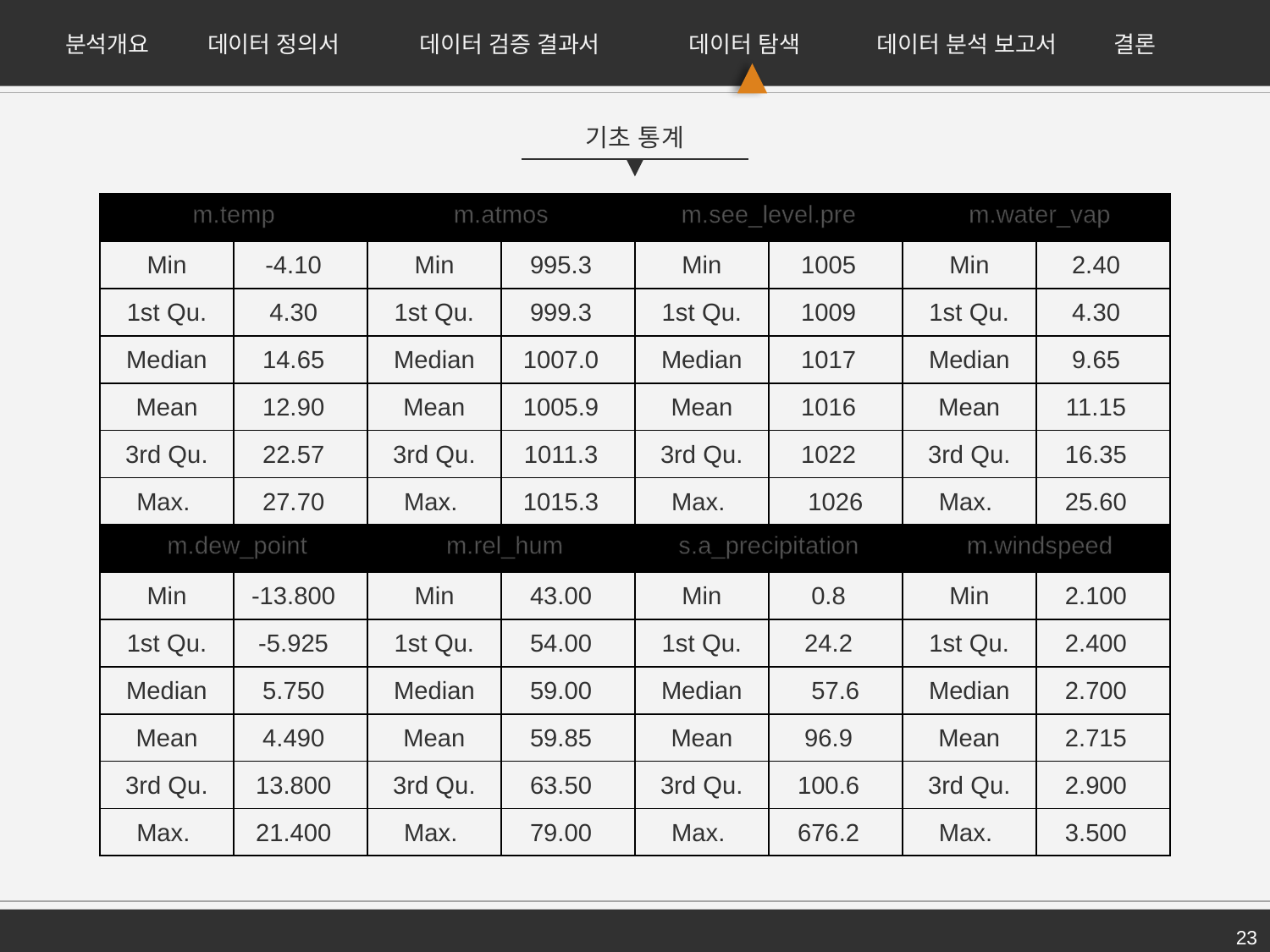

분석개요
데이터 정의서
데이터 검증 결과서
데이터 탐색
데이터 분석 보고서
결론

기초 통계

| m.temp |  | m.atmos |  | m.see\_level.pre |  | m.water\_vap |  |
| --- | --- | --- | --- | --- | --- | --- | --- |
| Min | -4.10 | Min | 995.3 | Min | 1005 | Min | 2.40 |
| 1st Qu. | 4.30 | 1st Qu. | 999.3 | 1st Qu. | 1009 | 1st Qu. | 4.30 |
| Median | 14.65 | Median | 1007.0 | Median | 1017 | Median | 9.65 |
| Mean | 12.90 | Mean | 1005.9 | Mean | 1016 | Mean | 11.15 |
| 3rd Qu. | 22.57 | 3rd Qu. | 1011.3 | 3rd Qu. | 1022 | 3rd Qu. | 16.35 |
| Max. | 27.70 | Max. | 1015.3 | Max. | 1026 | Max. | 25.60 |
| m.dew\_point |  | m.rel\_hum |  | s.a\_precipitation |  | m.windspeed |  |
| Min | -13.800 | Min | 43.00 | Min | 0.8 | Min | 2.100 |
| 1st Qu. | -5.925 | 1st Qu. | 54.00 | 1st Qu. | 24.2 | 1st Qu. | 2.400 |
| Median | 5.750 | Median | 59.00 | Median | 57.6 | Median | 2.700 |
| Mean | 4.490 | Mean | 59.85 | Mean | 96.9 | Mean | 2.715 |
| 3rd Qu. | 13.800 | 3rd Qu. | 63.50 | 3rd Qu. | 100.6 | 3rd Qu. | 2.900 |
| Max. | 21.400 | Max. | 79.00 | Max. | 676.2 | Max. | 3.500 |

23